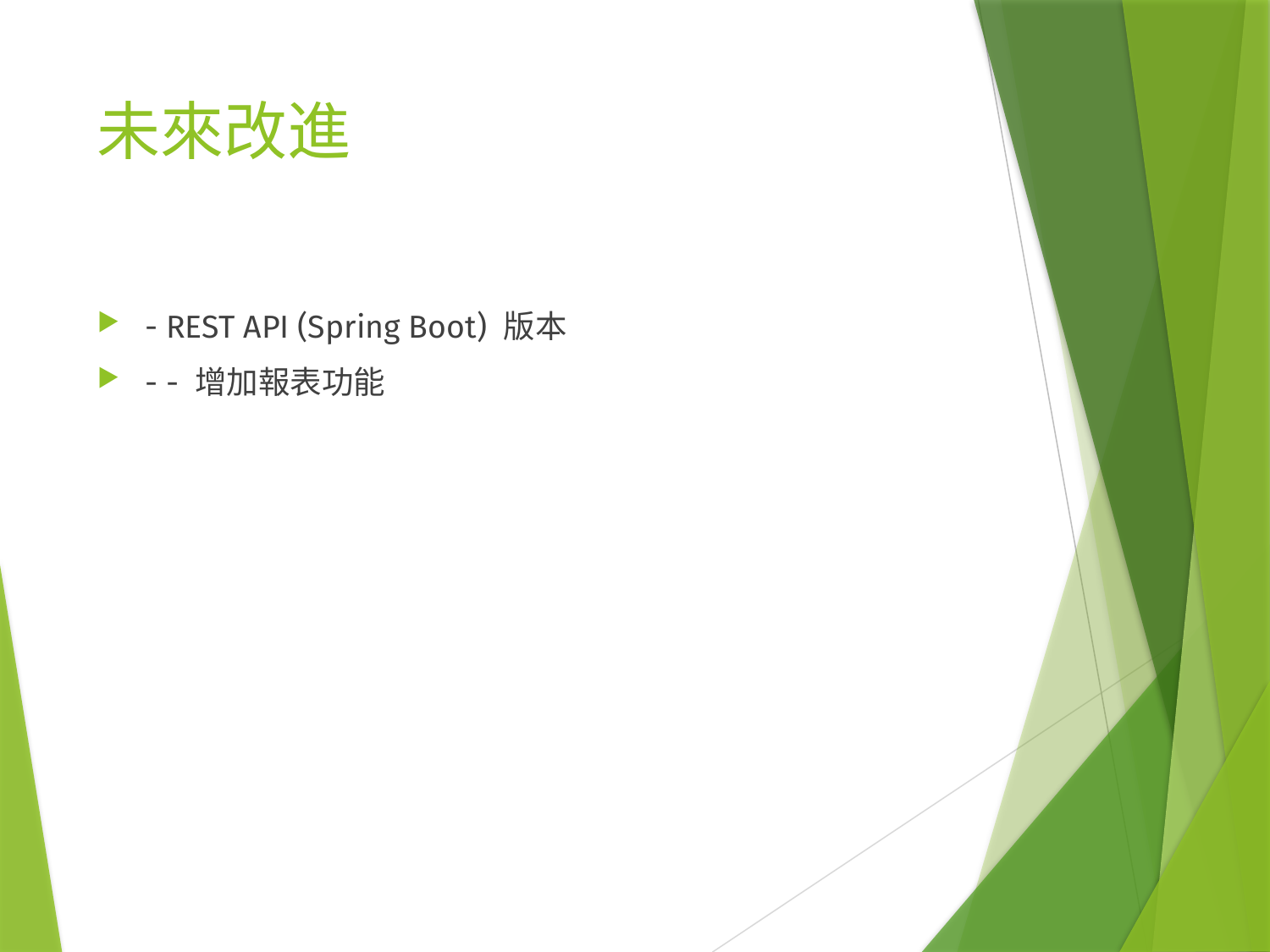

# 未來改進
- REST API (Spring Boot) 版本
- - 增加報表功能